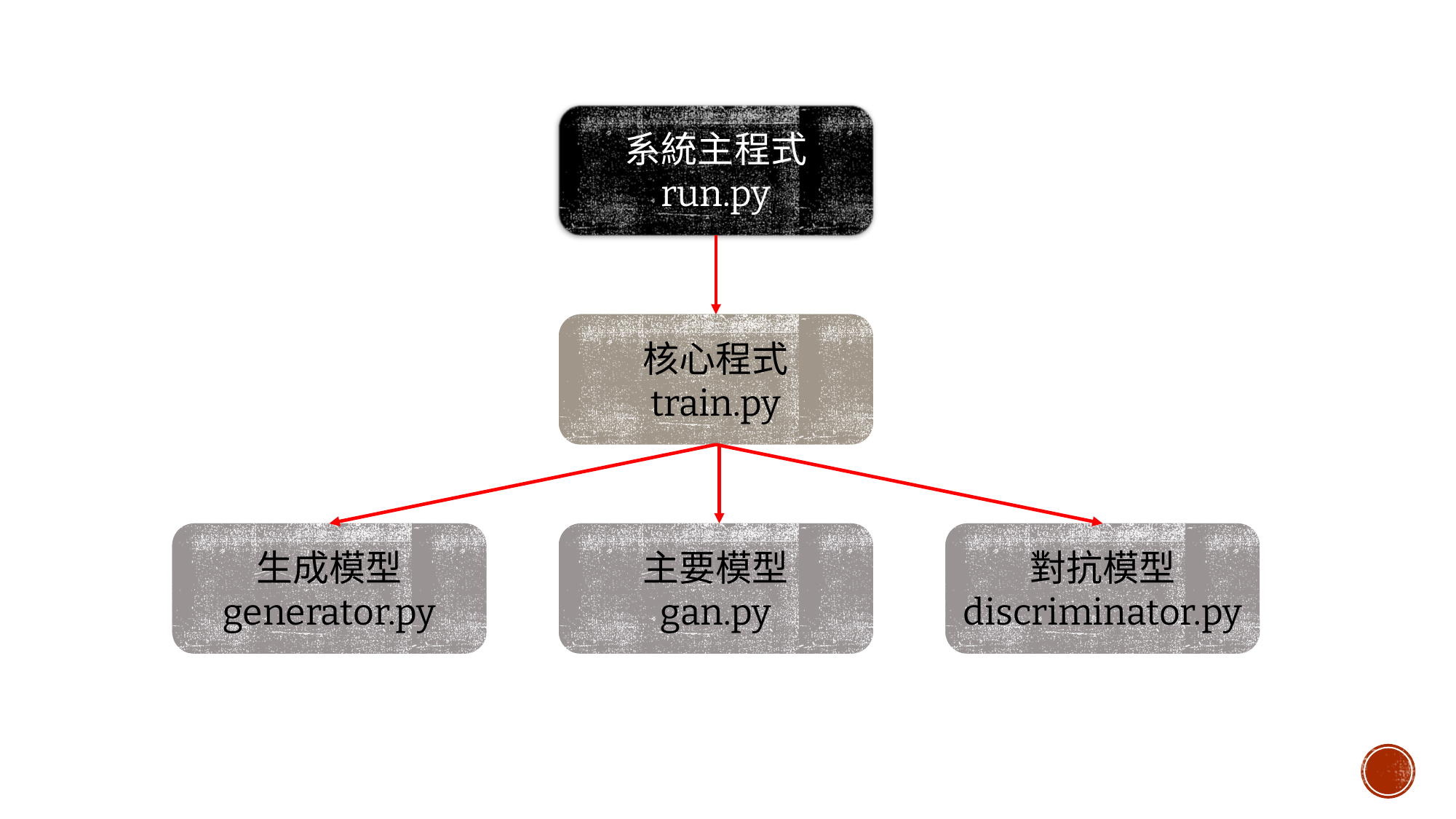

系統主程式
run.py
核心程式
train.py
生成模型
generator.py
主要模型
gan.py
對抗模型
discriminator.py